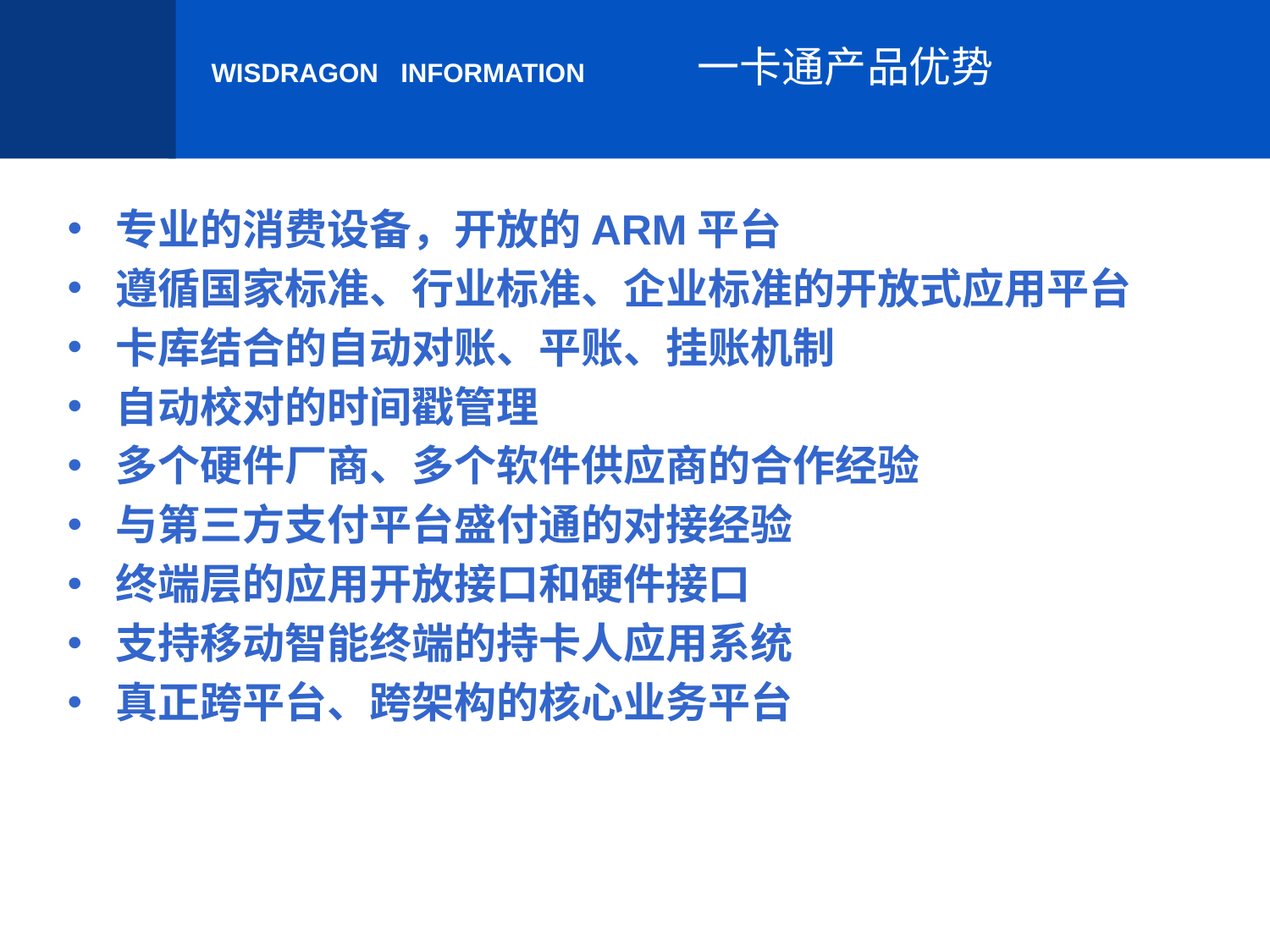

# 一卡通产品优势
专业的消费设备，开放的ARM平台
遵循国家标准、行业标准、企业标准的开放式应用平台
卡库结合的自动对账、平账、挂账机制
自动校对的时间戳管理
多个硬件厂商、多个软件供应商的合作经验
与第三方支付平台盛付通的对接经验
终端层的应用开放接口和硬件接口
支持移动智能终端的持卡人应用系统
真正跨平台、跨架构的核心业务平台